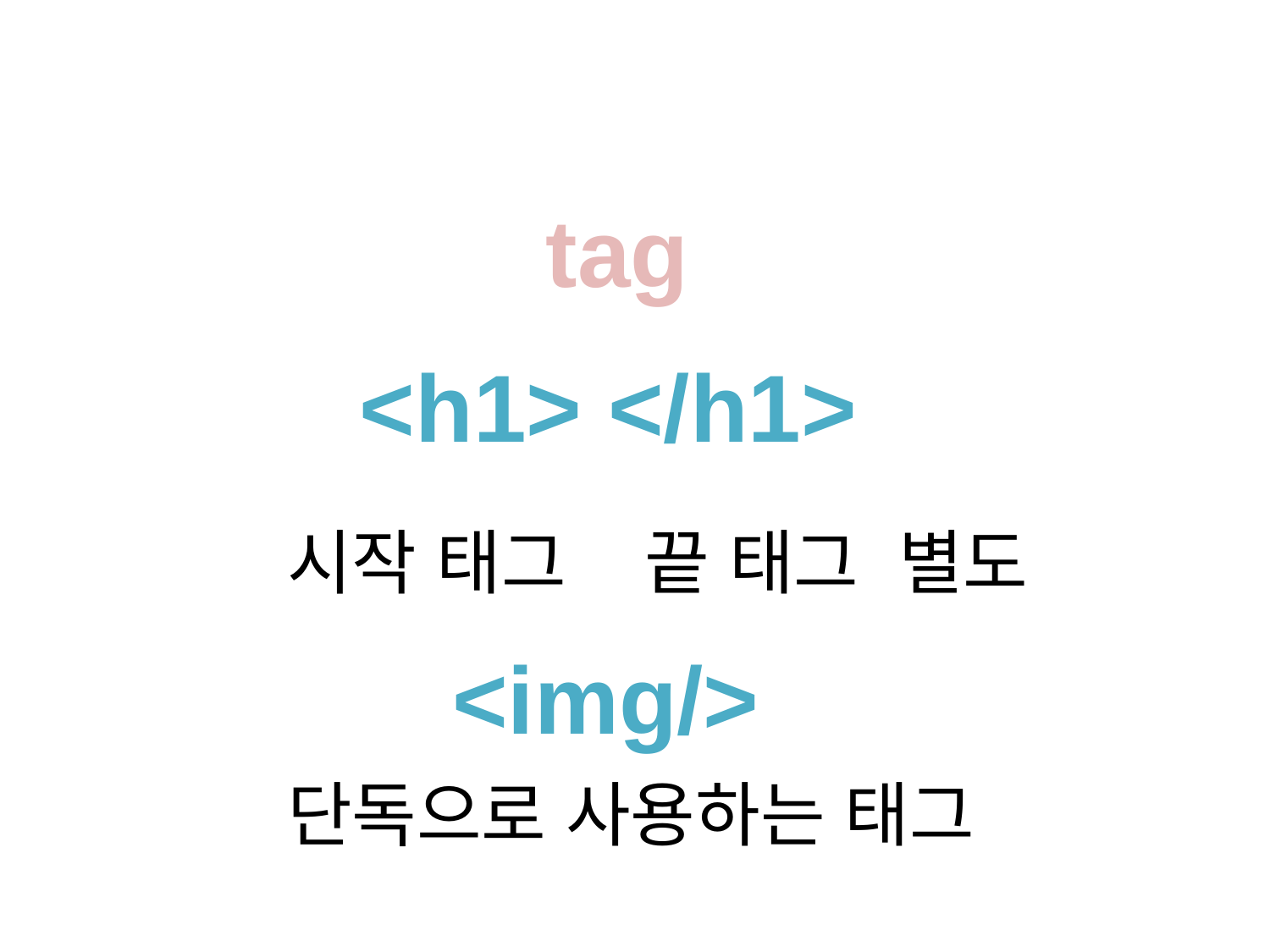

tag
<h1> </h1>

시작 태그    끝 태그  별도
<img/>
단독으로 사용하는 태그